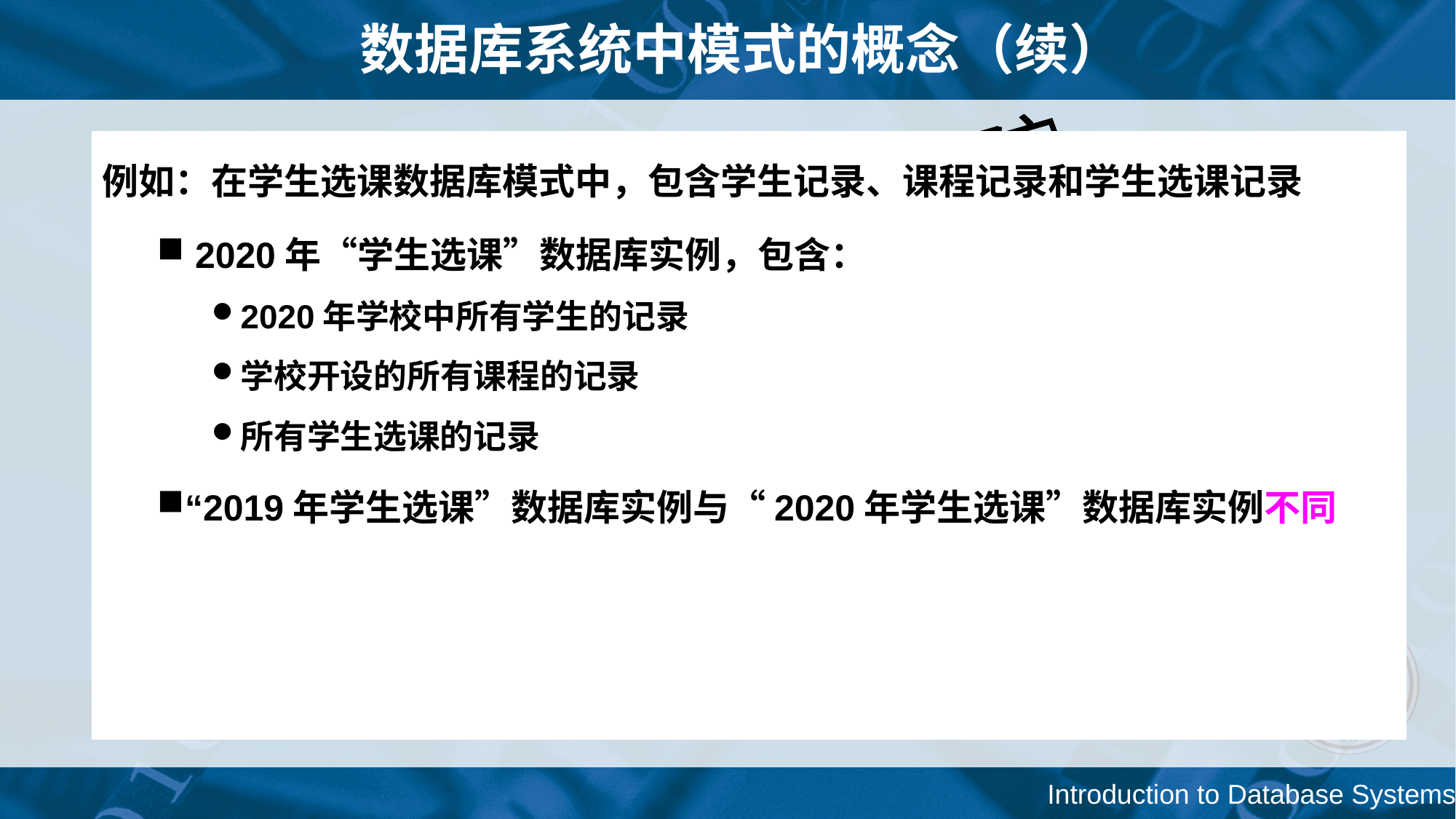

# 数据库系统中模式的概念（续）
例如：在学生选课数据库模式中，包含学生记录、课程记录和学生选课记录
 2020年“学生选课”数据库实例，包含：
2020年学校中所有学生的记录
学校开设的所有课程的记录
所有学生选课的记录
“2019年学生选课”数据库实例与“2020年学生选课”数据库实例不同